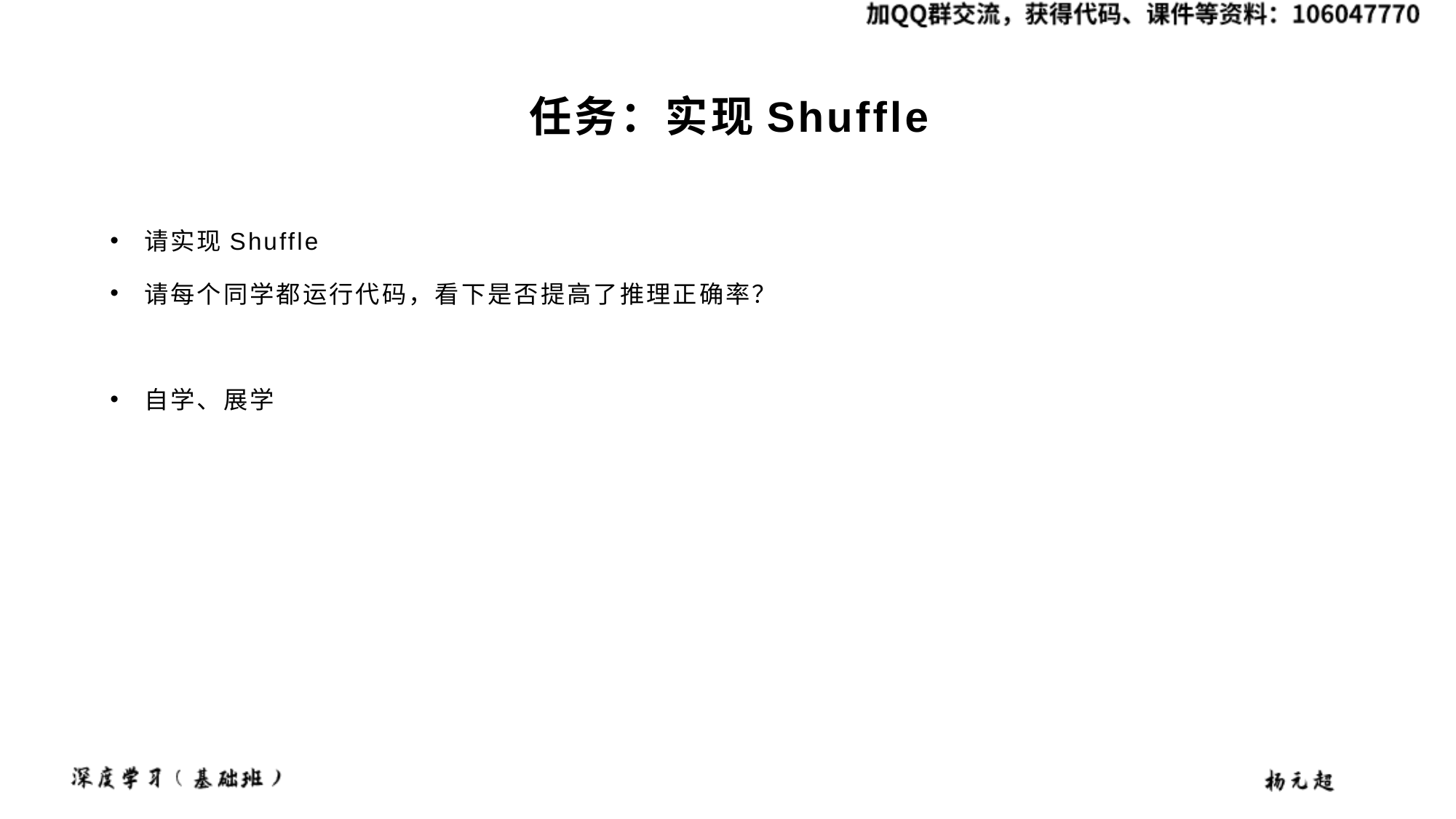

# 任务：实现Shuffle
请实现Shuffle
请每个同学都运行代码，看下是否提高了推理正确率？

自学、展学